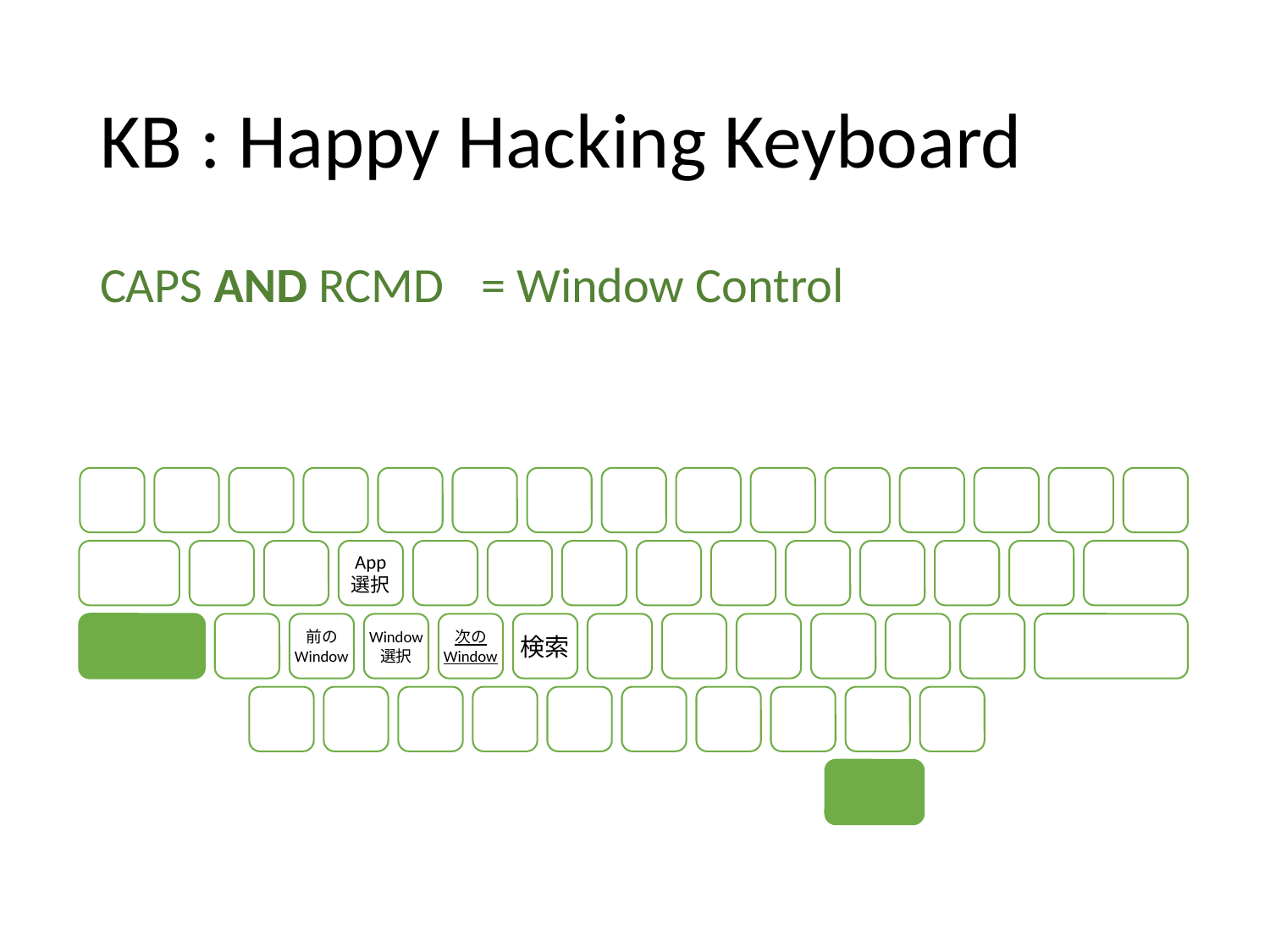

# KB : Happy Hacking Keyboard
CAPS AND RCMD	= Window Control

App
選択

前の
Window
Window
選択
次の
Window
検索